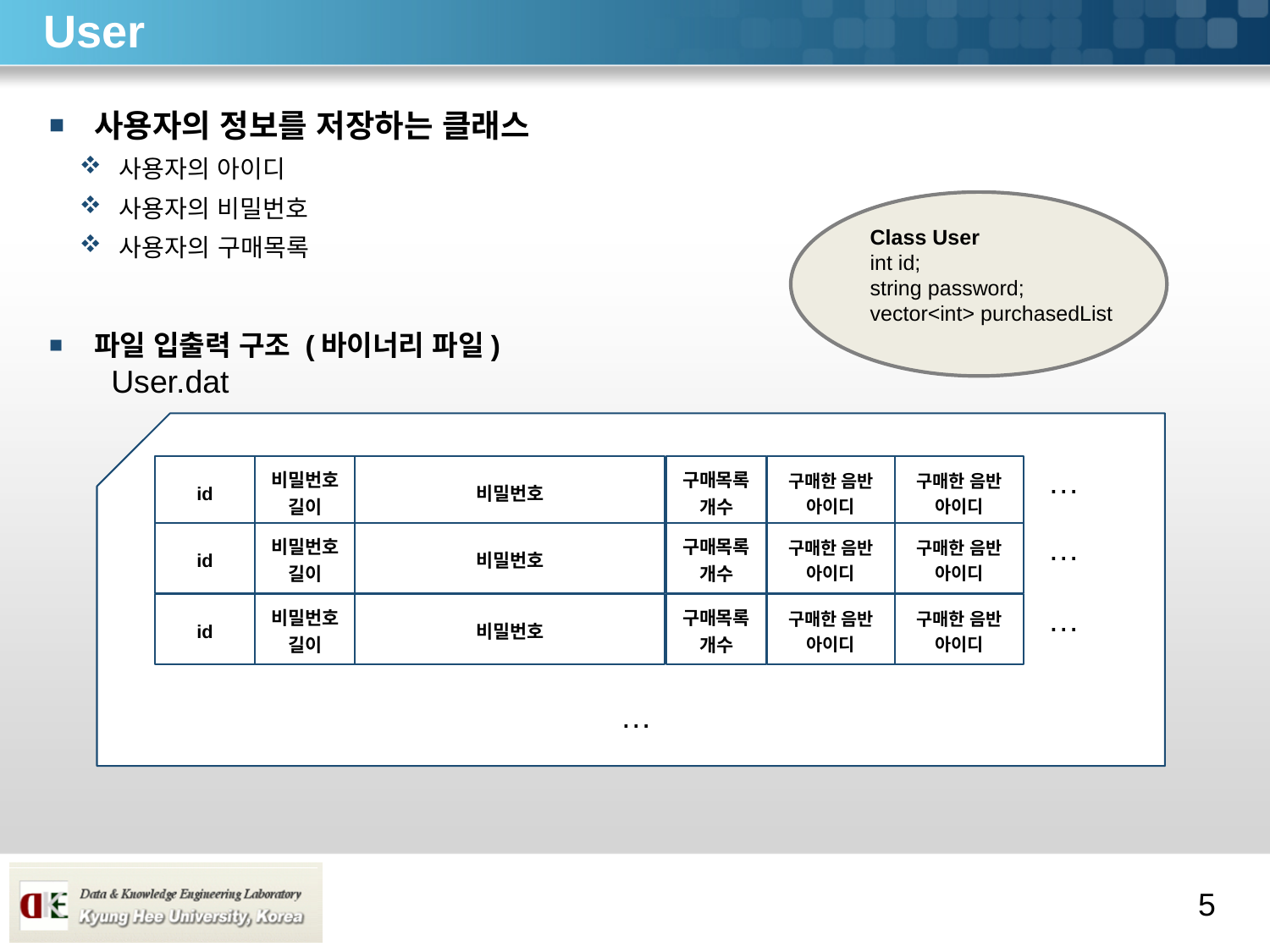

# User
사용자의 정보를 저장하는 클래스
사용자의 아이디
사용자의 비밀번호
사용자의 구매목록

파일 입출력 구조 (바이너리 파일)

Class User
int id;
string password;
vector<int> purchasedList

User.dat

id
비밀번호 길이
비밀번호
구매목록 개수
구매한 음반 아이디
구매한 음반 아이디
…
id
비밀번호 길이
비밀번호
구매목록 개수
구매한 음반 아이디
구매한 음반 아이디
…
id
비밀번호 길이
비밀번호
구매목록 개수
구매한 음반 아이디
구매한 음반 아이디
…
…